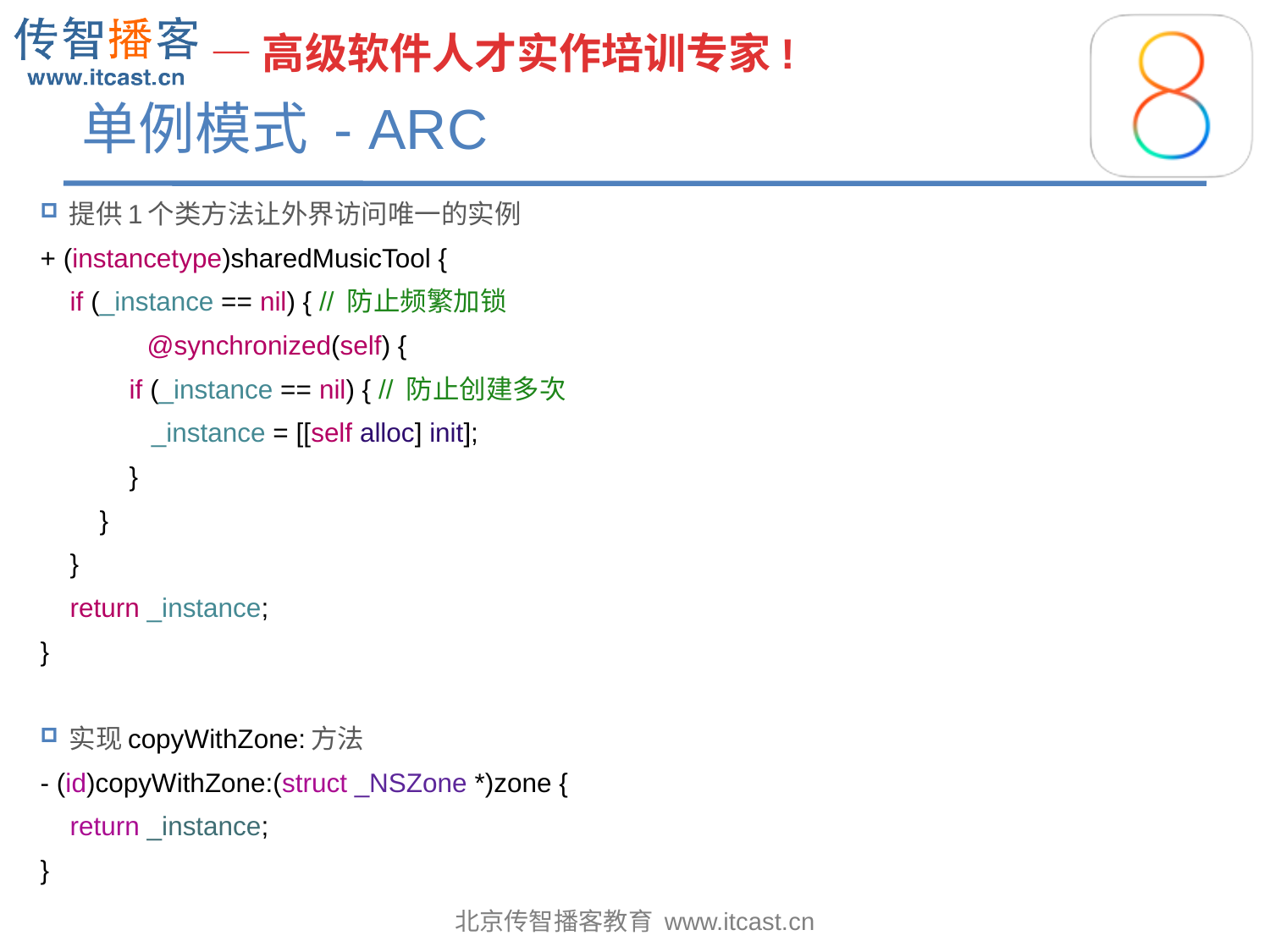

# 单例模式 - ARC
提供1个类方法让外界访问唯一的实例
+ (instancetype)sharedMusicTool {
    if (_instance == nil) { // 防止频繁加锁
        	@synchronized(self) {
            if (_instance == nil) { // 防止创建多次
               _instance = [[self alloc] init];
            }
        }
    }
    return _instance;
}

实现copyWithZone:方法
- (id)copyWithZone:(struct _NSZone *)zone {
    return _instance;
}